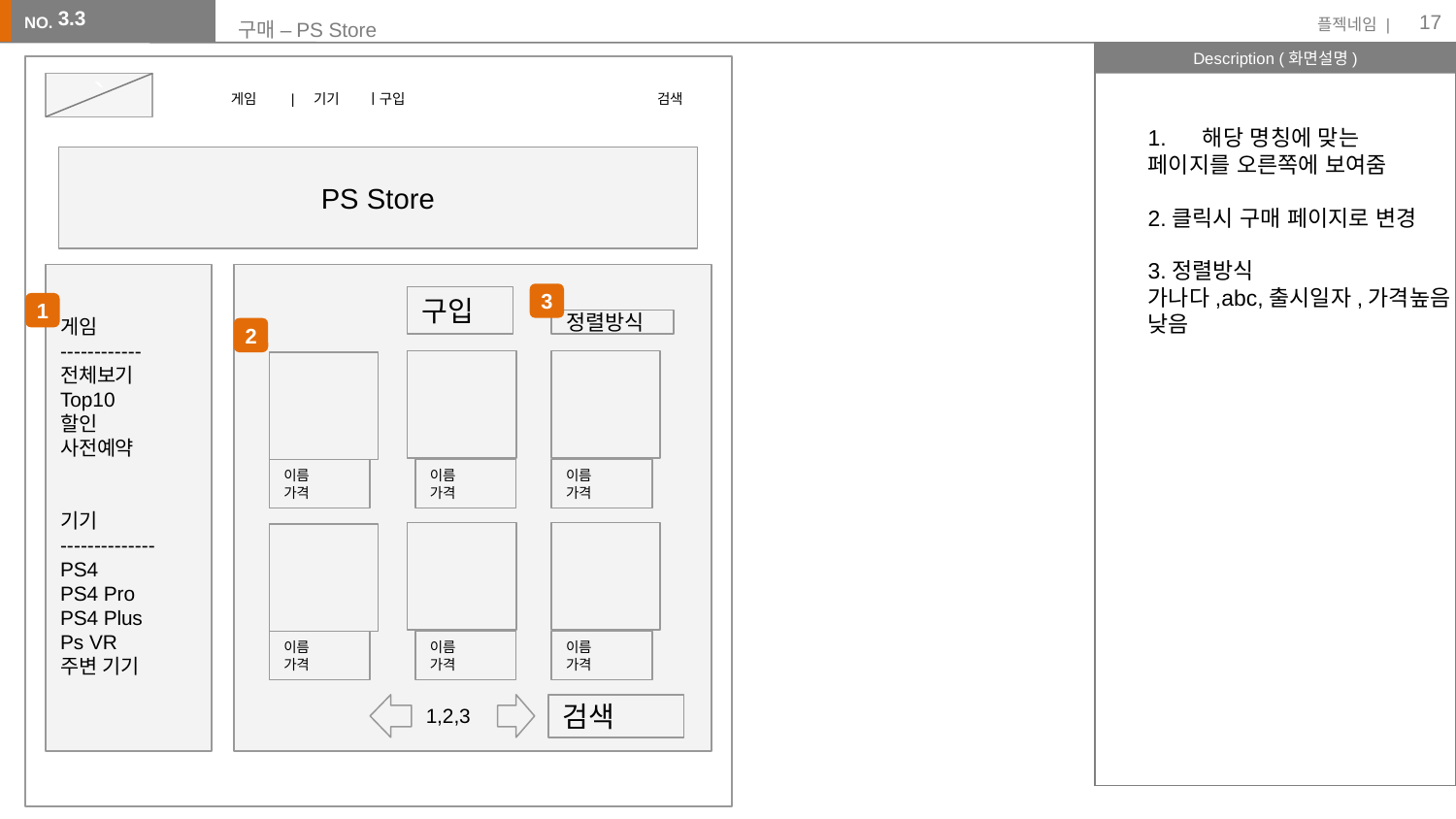

17
3.3
# 구매 –PS Store

`
검색
게임        |    기기       ㅣ구입
해당 명칭에 맞는
페이지를 오른쪽에 보여줌

2.클릭시 구매 페이지로 변경

3.정렬방식
가나다,abc,출시일자,가격높음
낮음
PS Store
게임
------------
전체보기
Top10
할인
사전예약

기기
--------------
PS4
PS4 Pro
PS4 Plus
Ps VR
주변 기기

3
구입
1
정렬방식
2

이름
가격
이름
가격
이름
가격

이름
가격
이름
가격
이름
가격

검색
1,2,3